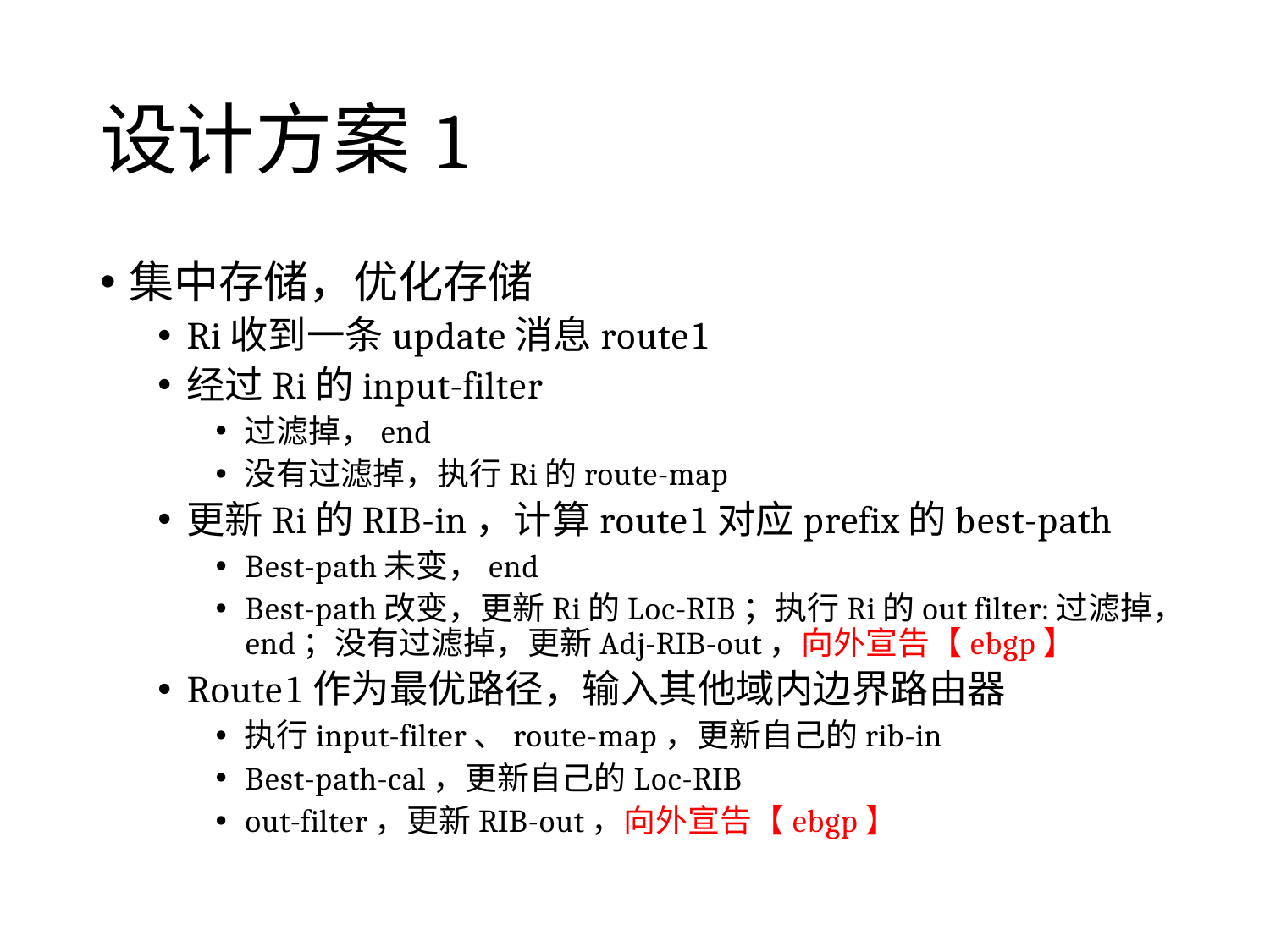

# 设计方案1
集中存储，优化存储
Ri收到一条update消息route1
经过Ri的input-filter
过滤掉，end
没有过滤掉，执行Ri的route-map
更新Ri的RIB-in，计算route1对应prefix的best-path
Best-path未变，end
Best-path改变，更新Ri的Loc-RIB；执行Ri的out filter:过滤掉，end；没有过滤掉，更新Adj-RIB-out，向外宣告【ebgp】
Route1作为最优路径，输入其他域内边界路由器
执行input-filter、route-map，更新自己的rib-in
Best-path-cal，更新自己的Loc-RIB
out-filter，更新RIB-out，向外宣告【ebgp】